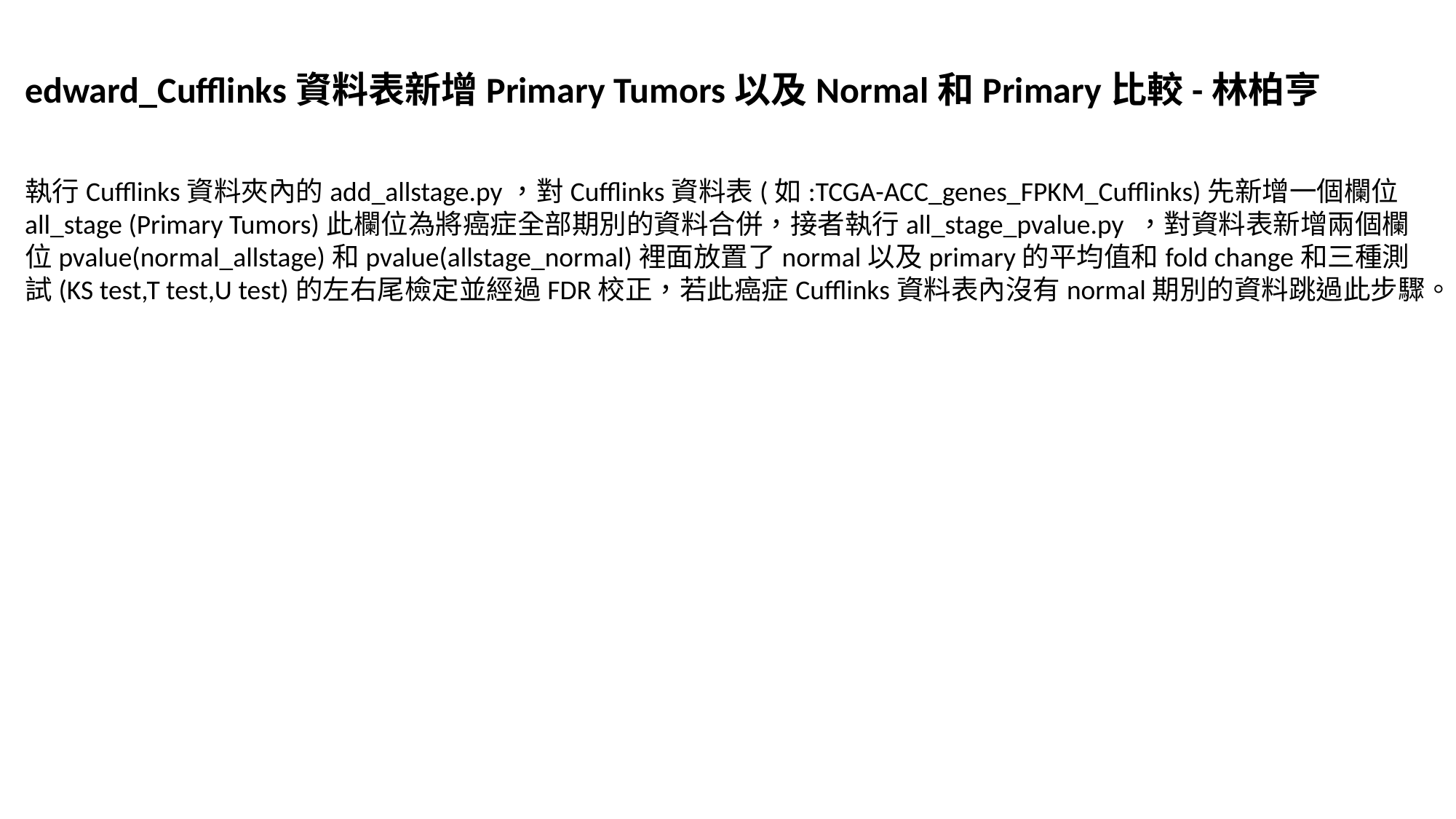

edward_Cufflinks資料表新增Primary Tumors以及Normal和Primary比較-林柏亨

執行Cufflinks資料夾內的add_allstage.py，對Cufflinks資料表(如:TCGA-ACC_genes_FPKM_Cufflinks)先新增一個欄位all_stage (Primary Tumors)此欄位為將癌症全部期別的資料合併，接者執行all_stage_pvalue.py ，對資料表新增兩個欄位pvalue(normal_allstage)和pvalue(allstage_normal)裡面放置了normal以及primary的平均值和fold change和三種測試(KS test,T test,U test)的左右尾檢定並經過FDR校正，若此癌症Cufflinks資料表內沒有normal期別的資料跳過此步驟。